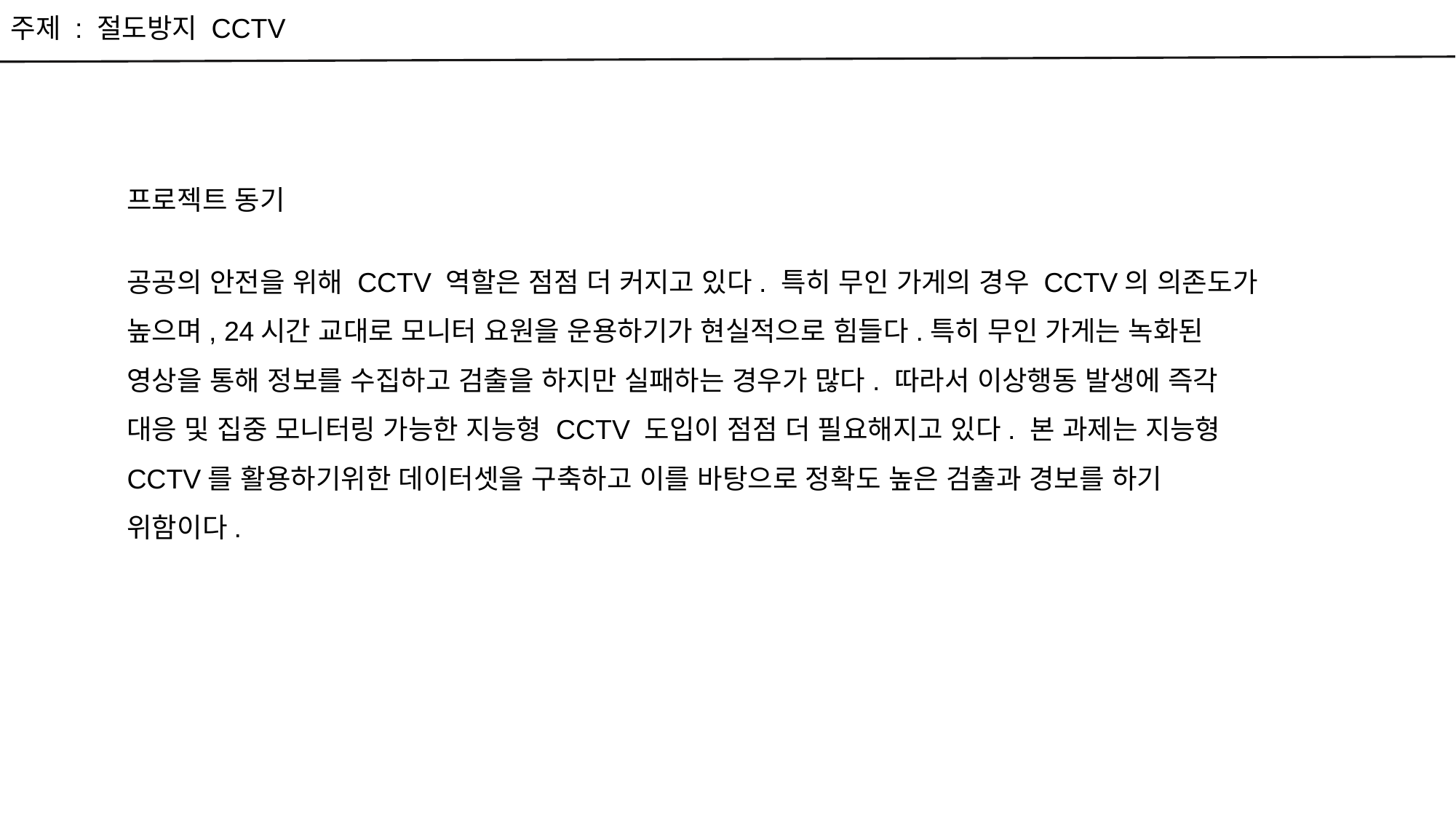

주제 : 절도방지 CCTV

프로젝트 동기

공공의 안전을 위해 CCTV 역할은 점점 더 커지고 있다. 특히 무인 가게의 경우 CCTV의 의존도가 높으며, 24시간 교대로 모니터 요원을 운용하기가 현실적으로 힘들다.특히 무인 가게는 녹화된 영상을 통해 정보를 수집하고 검출을 하지만 실패하는 경우가 많다. 따라서 이상행동 발생에 즉각 대응 및 집중 모니터링 가능한 지능형 CCTV 도입이 점점 더 필요해지고 있다. 본 과제는 지능형 CCTV를 활용하기위한 데이터셋을 구축하고 이를 바탕으로 정확도 높은 검출과 경보를 하기 위함이다.